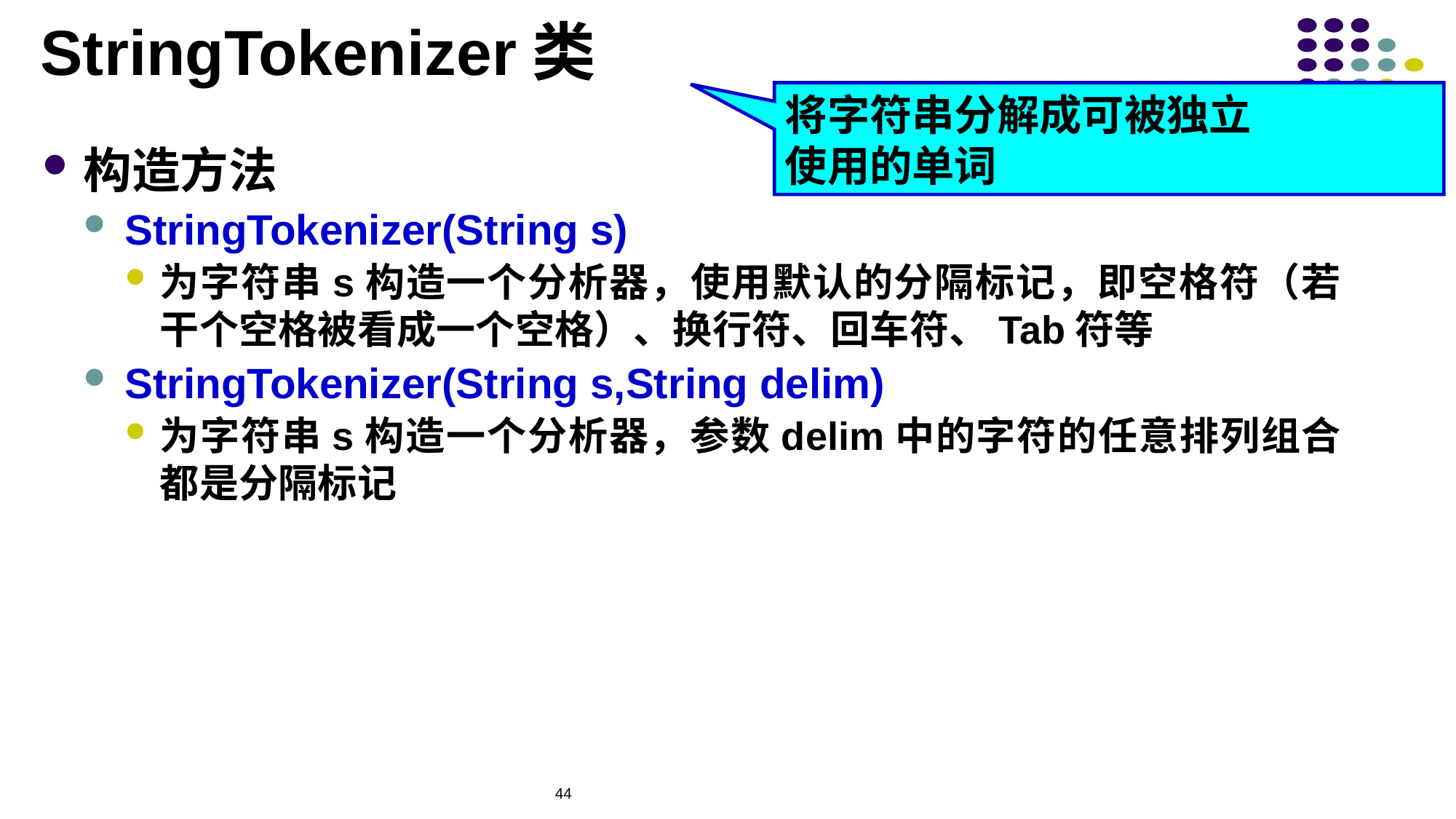

# StringTokenizer类
将字符串分解成可被独立
使用的单词
构造方法
StringTokenizer(String s)
为字符串s构造一个分析器，使用默认的分隔标记，即空格符（若干个空格被看成一个空格）、换行符、回车符、Tab符等
StringTokenizer(String s,String delim)
为字符串s构造一个分析器，参数delim中的字符的任意排列组合都是分隔标记
44